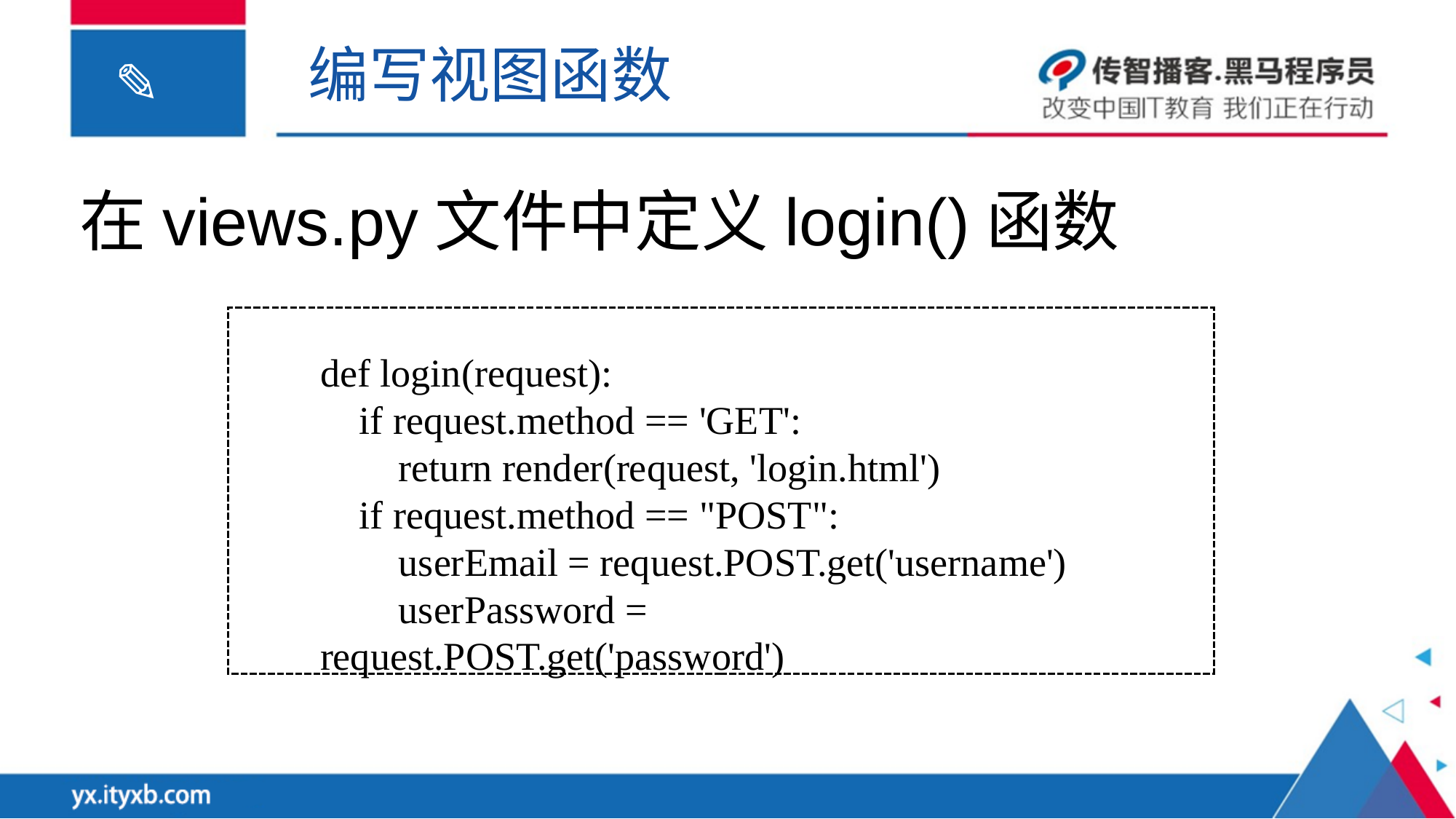

编写视图函数
在views.py文件中定义login()函数

def login(request):
    if request.method == 'GET':
        return render(request, 'login.html')
    if request.method == "POST":
        userEmail = request.POST.get('username')
        userPassword = request.POST.get('password')